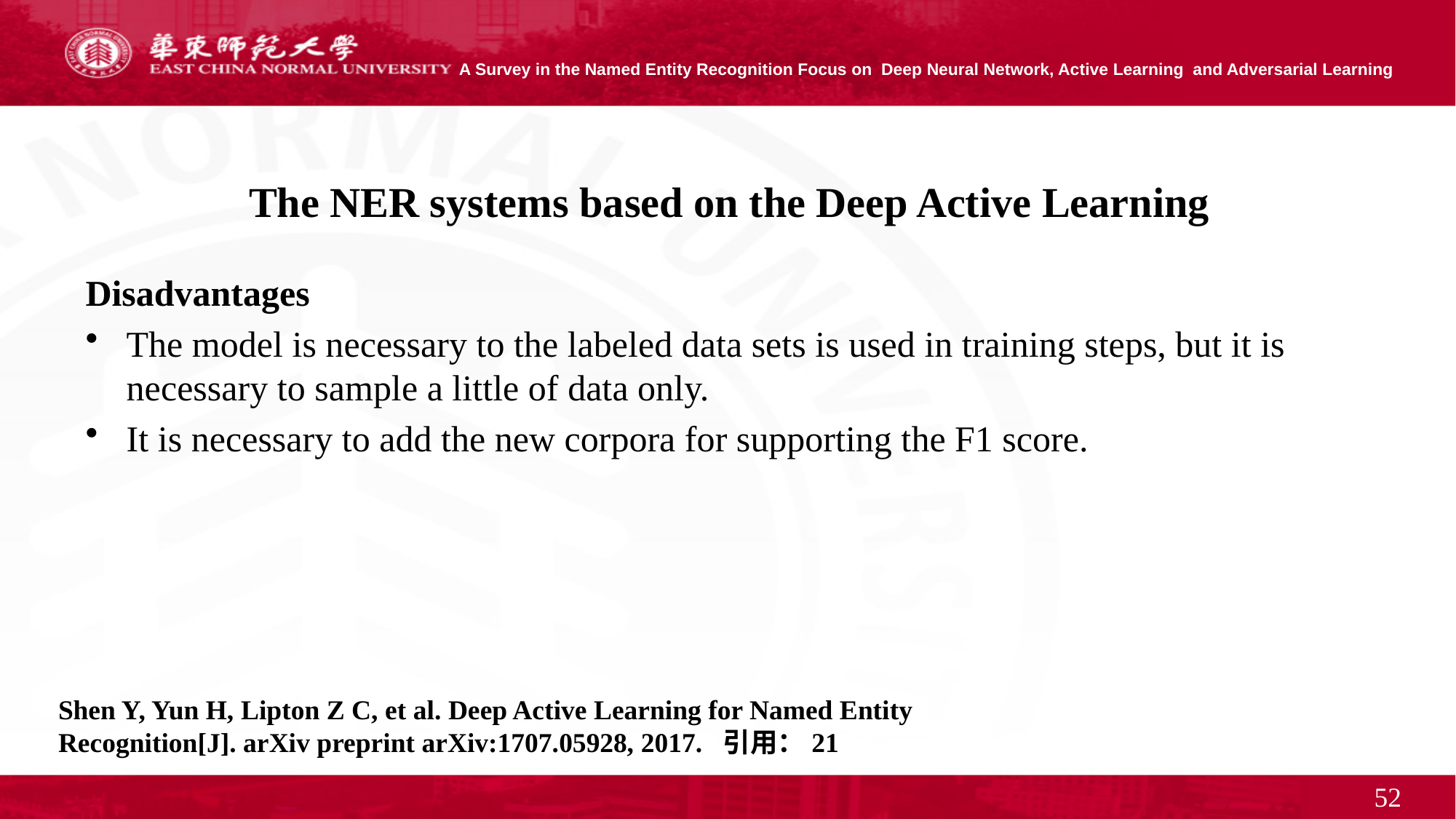

# The NER systems based on the Deep Active Learning
Disadvantages
The model is necessary to the labeled data sets is used in training steps, but it is necessary to sample a little of data only.
It is necessary to add the new corpora for supporting the F1 score.
Shen Y, Yun H, Lipton Z C, et al. Deep Active Learning for Named Entity Recognition[J]. arXiv preprint arXiv:1707.05928, 2017.  引用：21
52